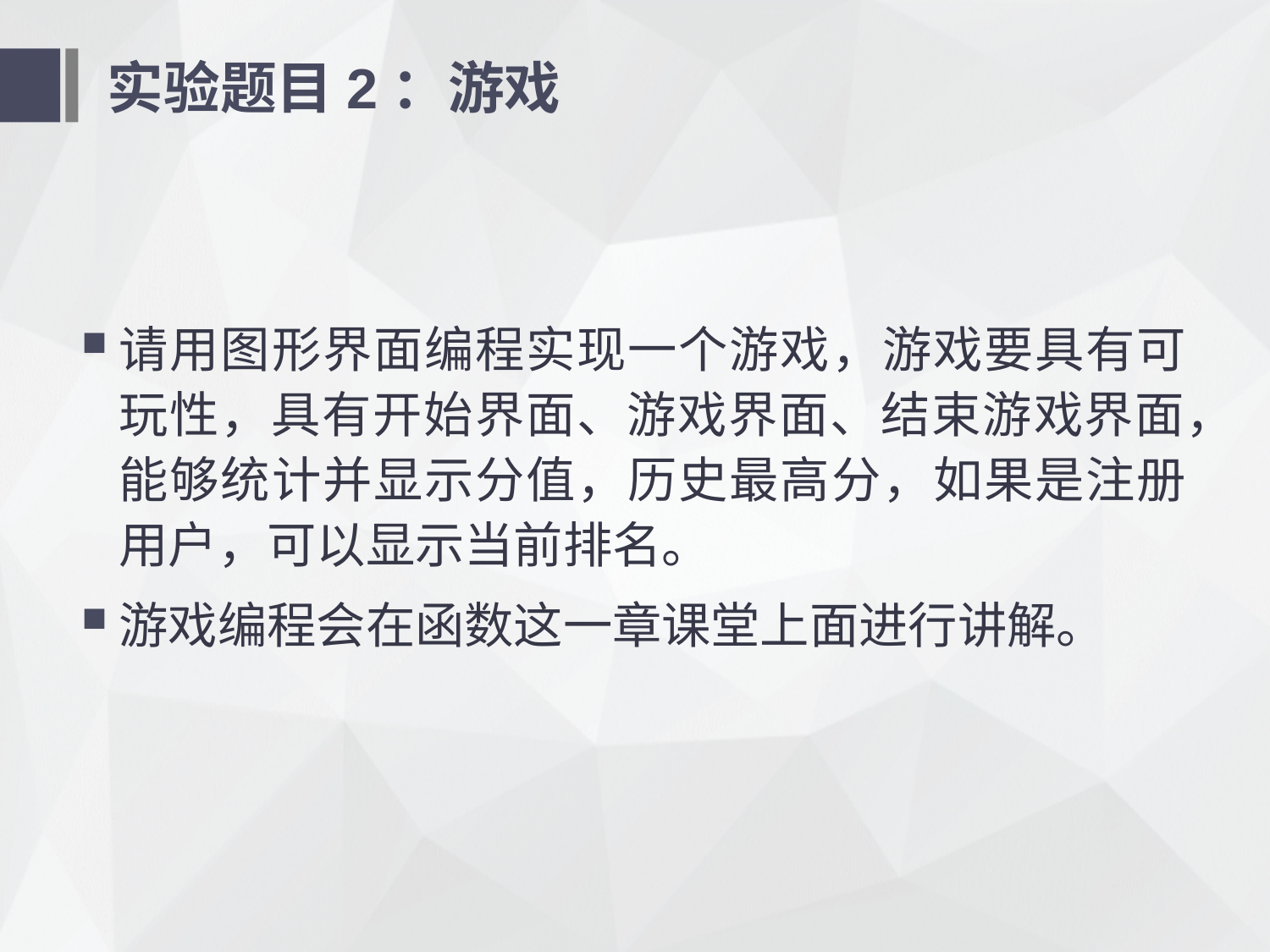

# 实验题目2：游戏
请用图形界面编程实现一个游戏，游戏要具有可玩性，具有开始界面、游戏界面、结束游戏界面，能够统计并显示分值，历史最高分，如果是注册用户，可以显示当前排名。
游戏编程会在函数这一章课堂上面进行讲解。